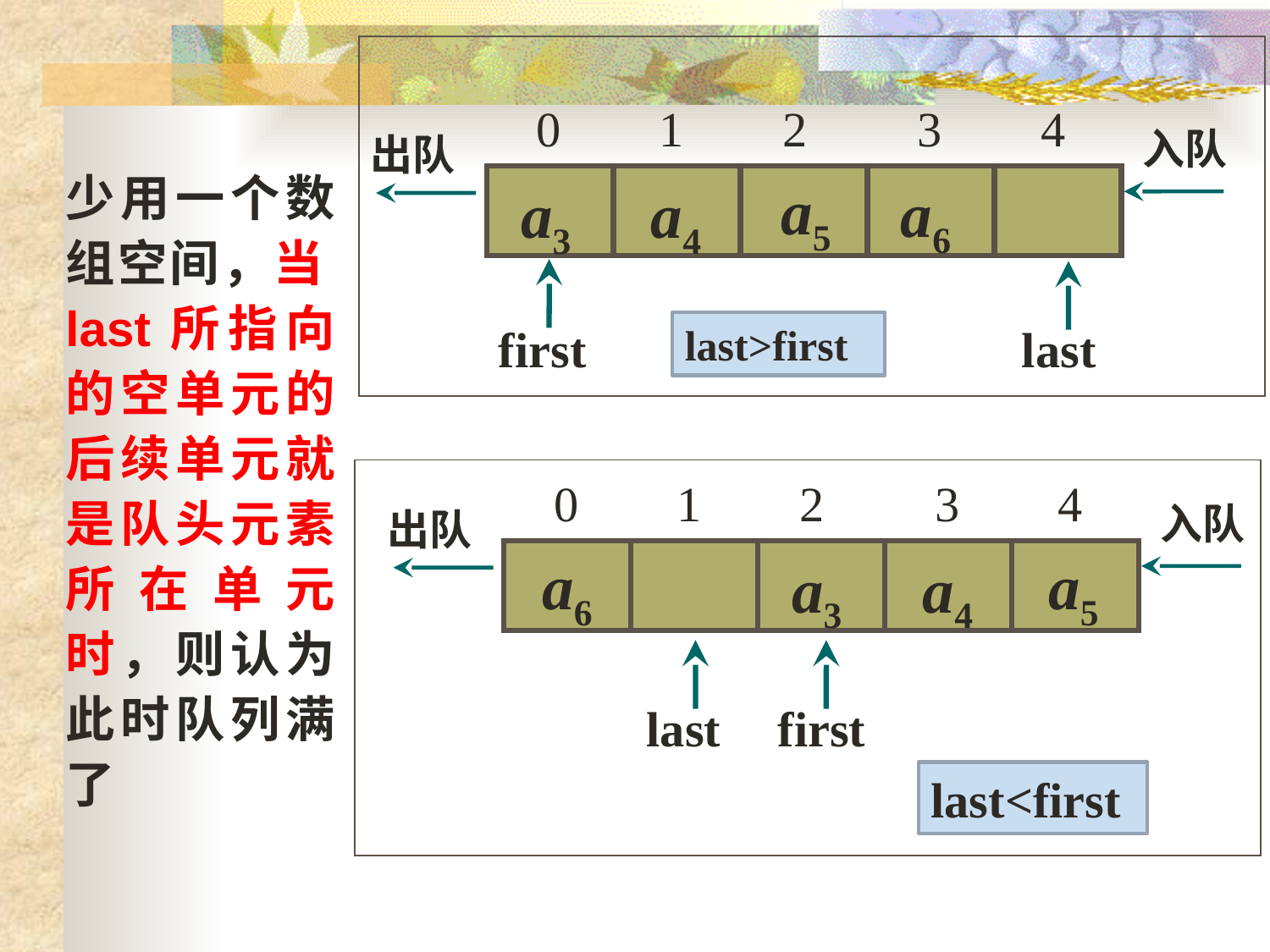

0        1        2         3        4
入队
出队
a5

a6
a3
a4

first

last
last>first
少用一个数组空间，当last所指向的空单元的后续单元就是队头元素所在单元时，则认为此时队列满了

0        1        2         3        4
入队
出队
a6
a5

a3
a4

last

first
last<first